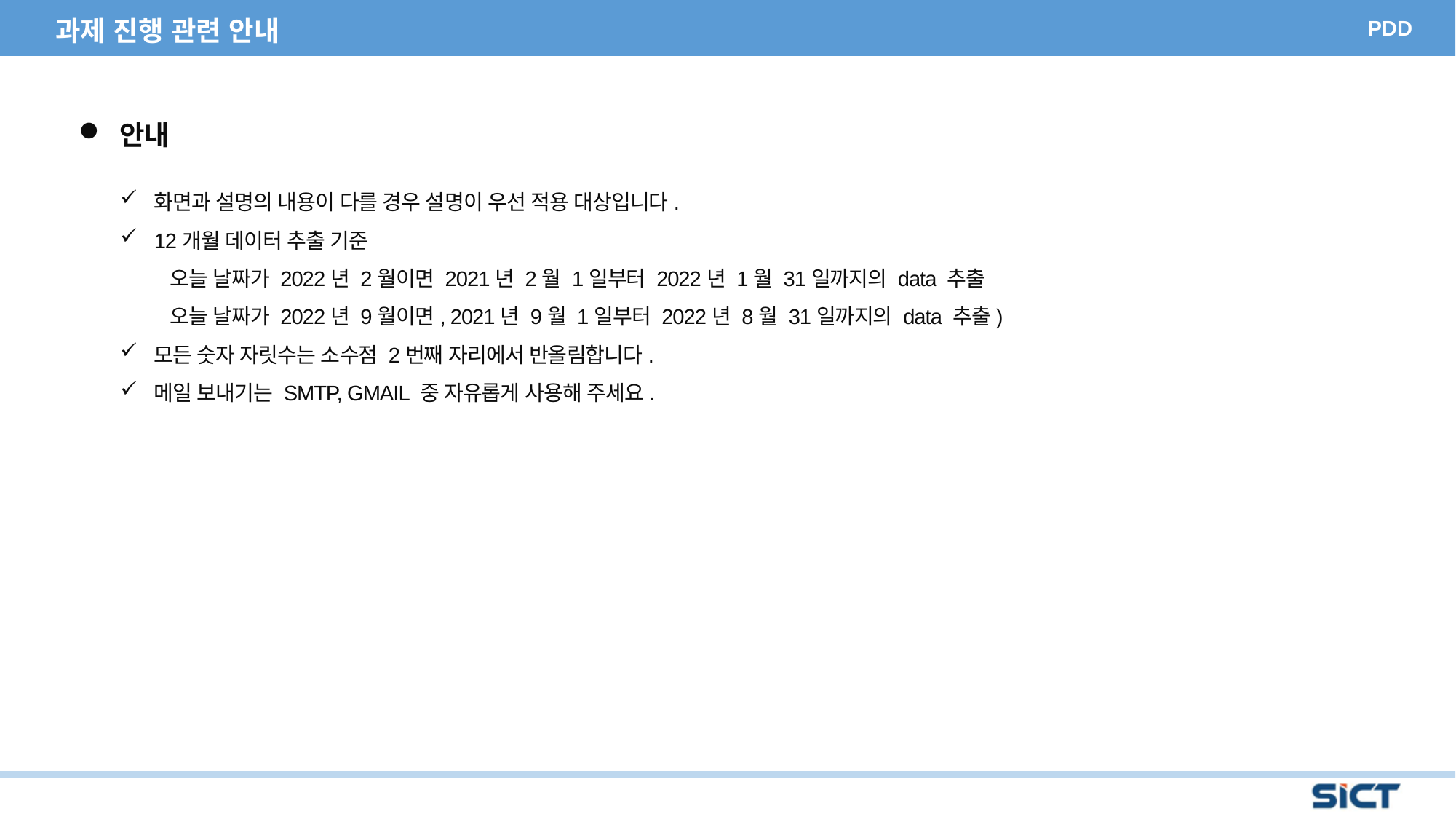

과제 진행 관련 안내
안내
화면과 설명의 내용이 다를 경우 설명이 우선 적용 대상입니다.
12개월 데이터 추출 기준
   오늘 날짜가 2022년 2월이면 2021년 2월 1일부터 2022년 1월 31일까지의 data 추출
   오늘 날짜가 2022년 9월이면, 2021년 9월 1일부터 2022년 8월 31일까지의 data 추출)
모든 숫자 자릿수는 소수점 2번째 자리에서 반올림합니다.
메일 보내기는 SMTP, GMAIL 중 자유롭게 사용해 주세요.